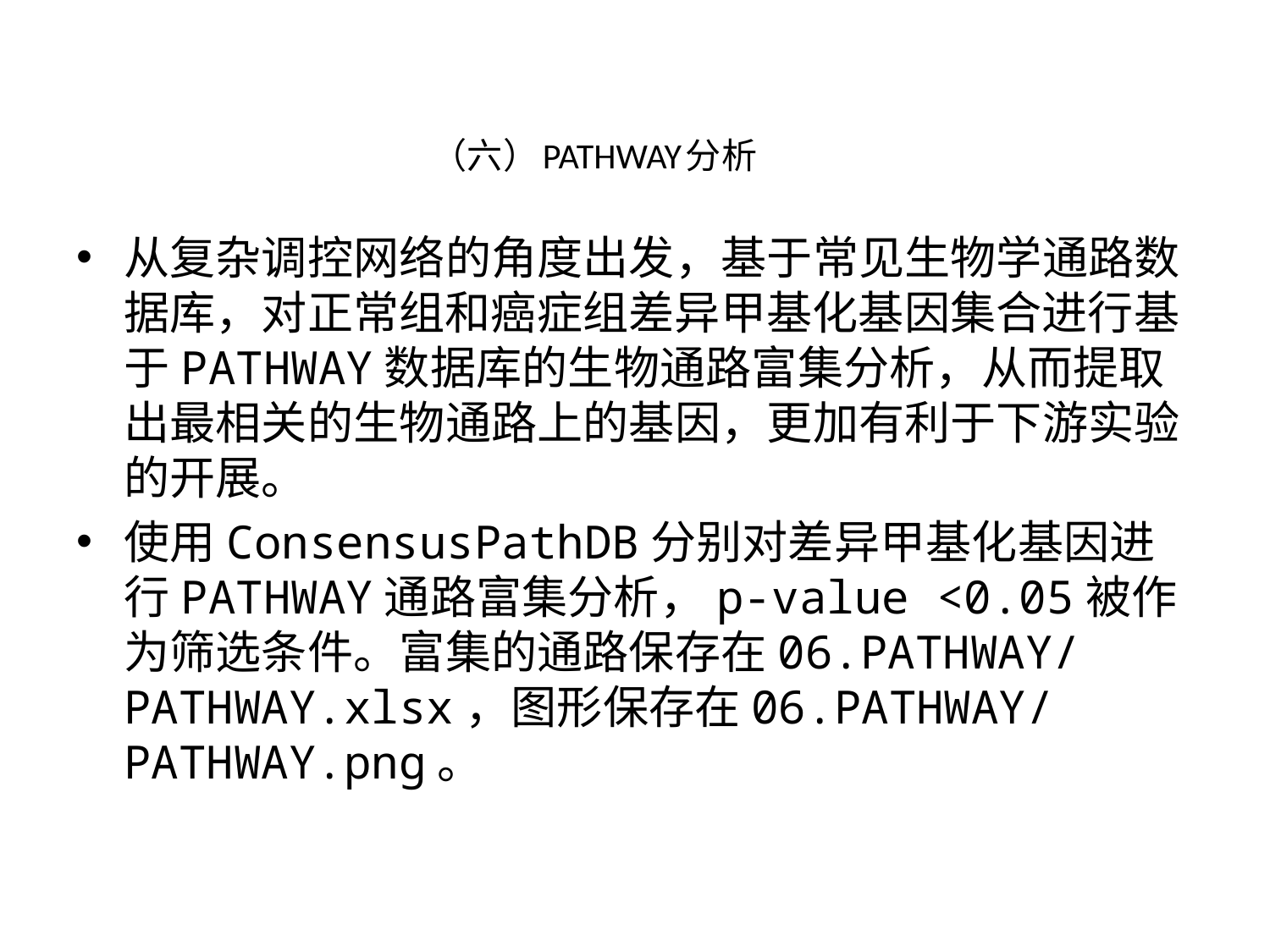

# （六）PATHWAY分析
从复杂调控网络的角度出发，基于常见生物学通路数据库，对正常组和癌症组差异甲基化基因集合进行基于PATHWAY数据库的生物通路富集分析，从而提取出最相关的生物通路上的基因，更加有利于下游实验的开展。
使用ConsensusPathDB分别对差异甲基化基因进行PATHWAY通路富集分析，p-value <0.05被作为筛选条件。富集的通路保存在06.PATHWAY/PATHWAY.xlsx，图形保存在06.PATHWAY/PATHWAY.png。